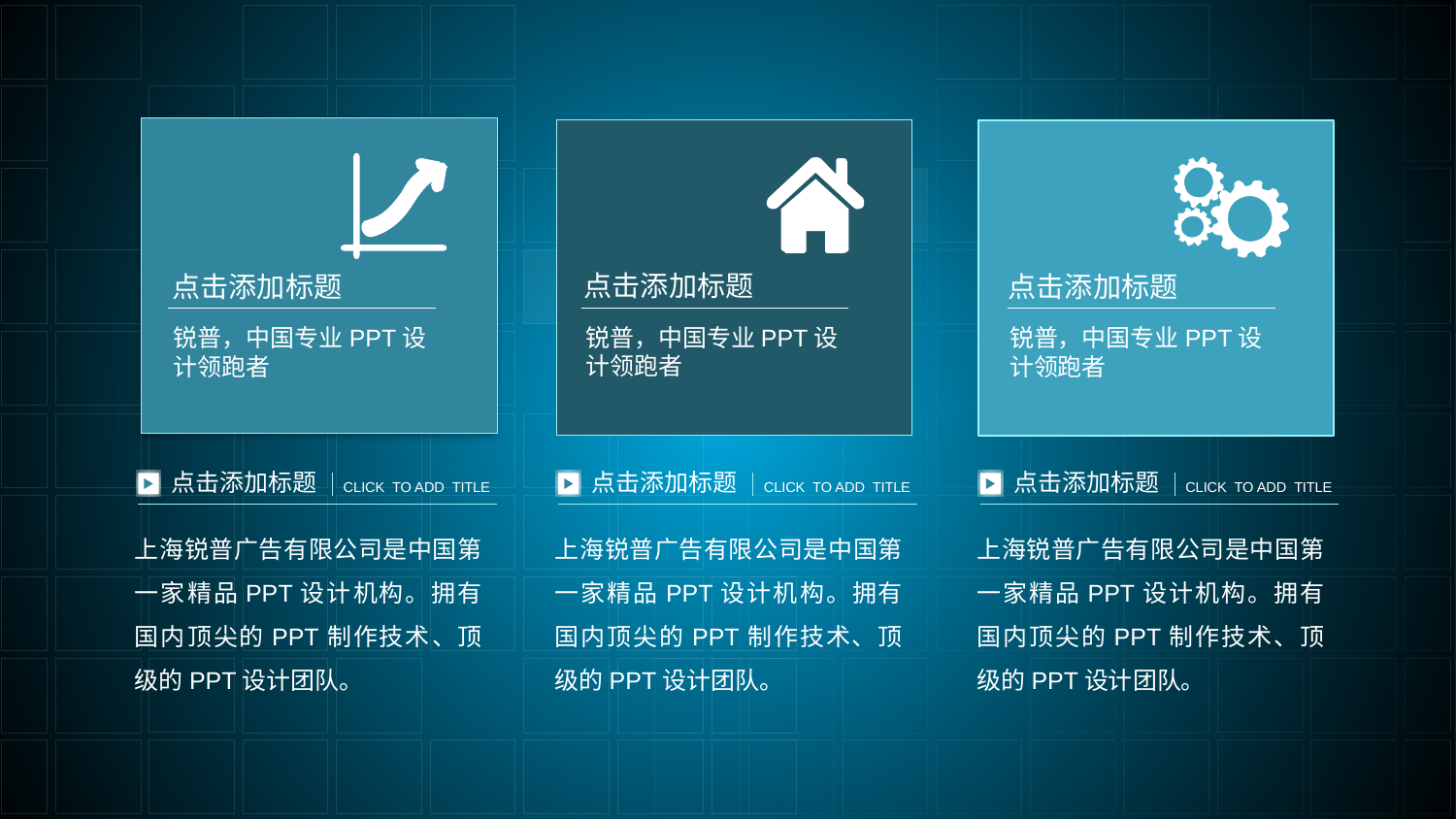

点击添加标题
锐普，中国专业PPT设计领跑者

点击添加标题
锐普，中国专业PPT设计领跑者

点击添加标题
锐普，中国专业PPT设计领跑者
点击添加标题

CLICK  TO ADD  TITLE
上海锐普广告有限公司是中国第一家精品PPT设计机构。拥有国内顶尖的PPT制作技术、顶级的PPT设计团队。
点击添加标题

CLICK  TO ADD  TITLE
上海锐普广告有限公司是中国第一家精品PPT设计机构。拥有国内顶尖的PPT制作技术、顶级的PPT设计团队。
点击添加标题

CLICK  TO ADD  TITLE
上海锐普广告有限公司是中国第一家精品PPT设计机构。拥有国内顶尖的PPT制作技术、顶级的PPT设计团队。